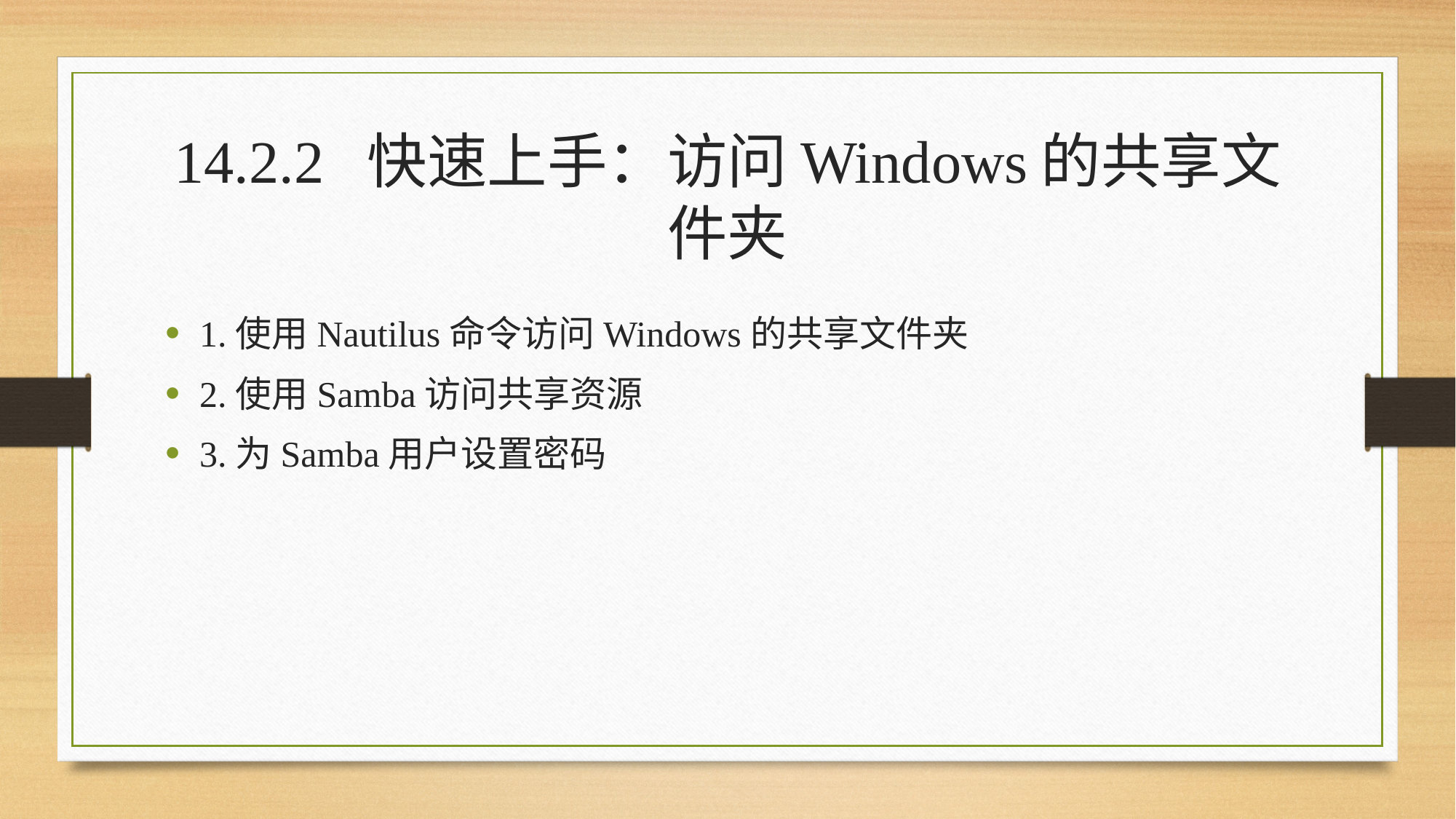

14.2.2  快速上手：访问Windows的共享文件夹
1.使用Nautilus命令访问Windows的共享文件夹
2.使用Samba访问共享资源
3.为Samba用户设置密码